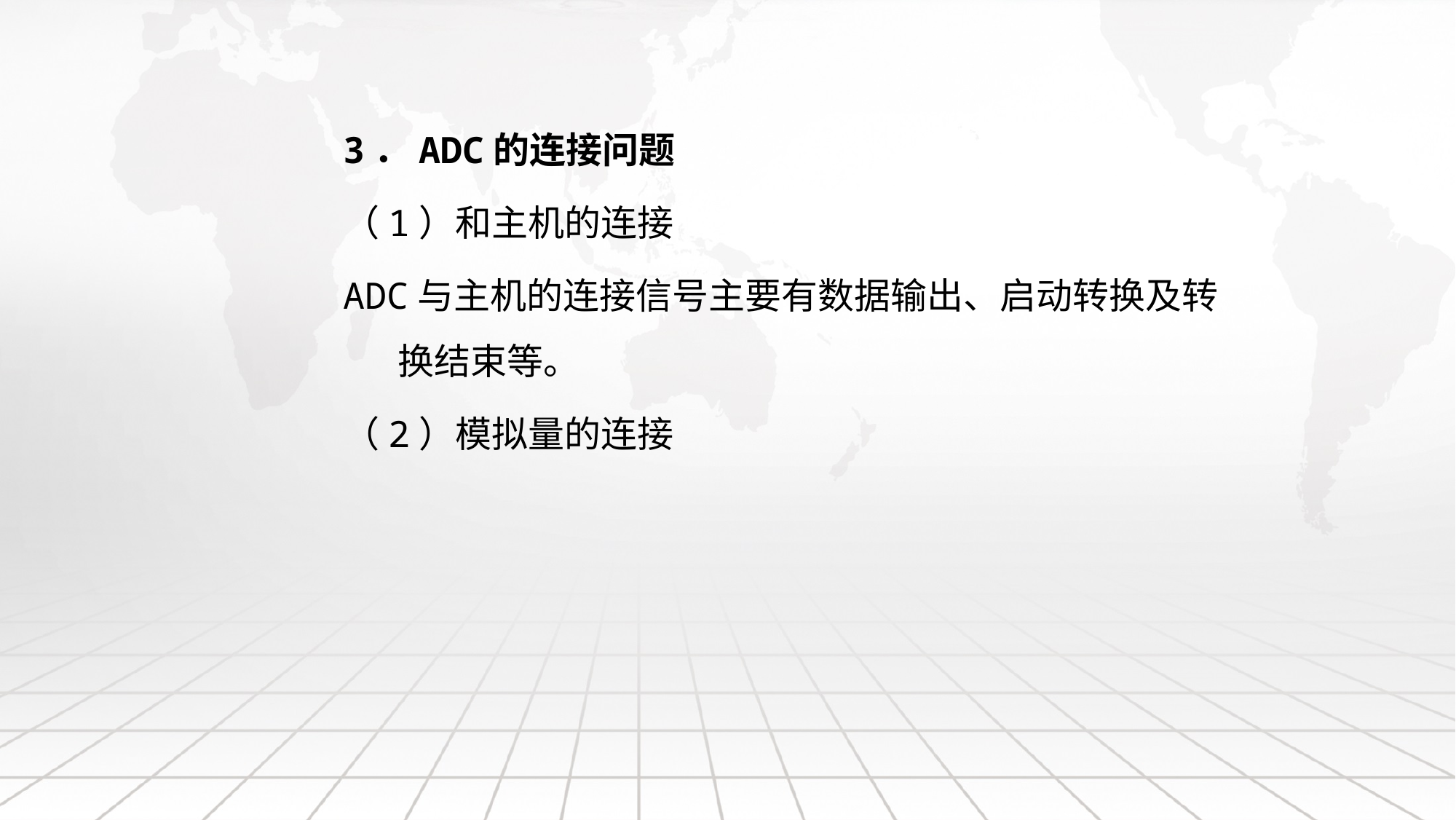

3．ADC的连接问题
（1）和主机的连接
ADC与主机的连接信号主要有数据输出、启动转换及转换结束等。
（2）模拟量的连接